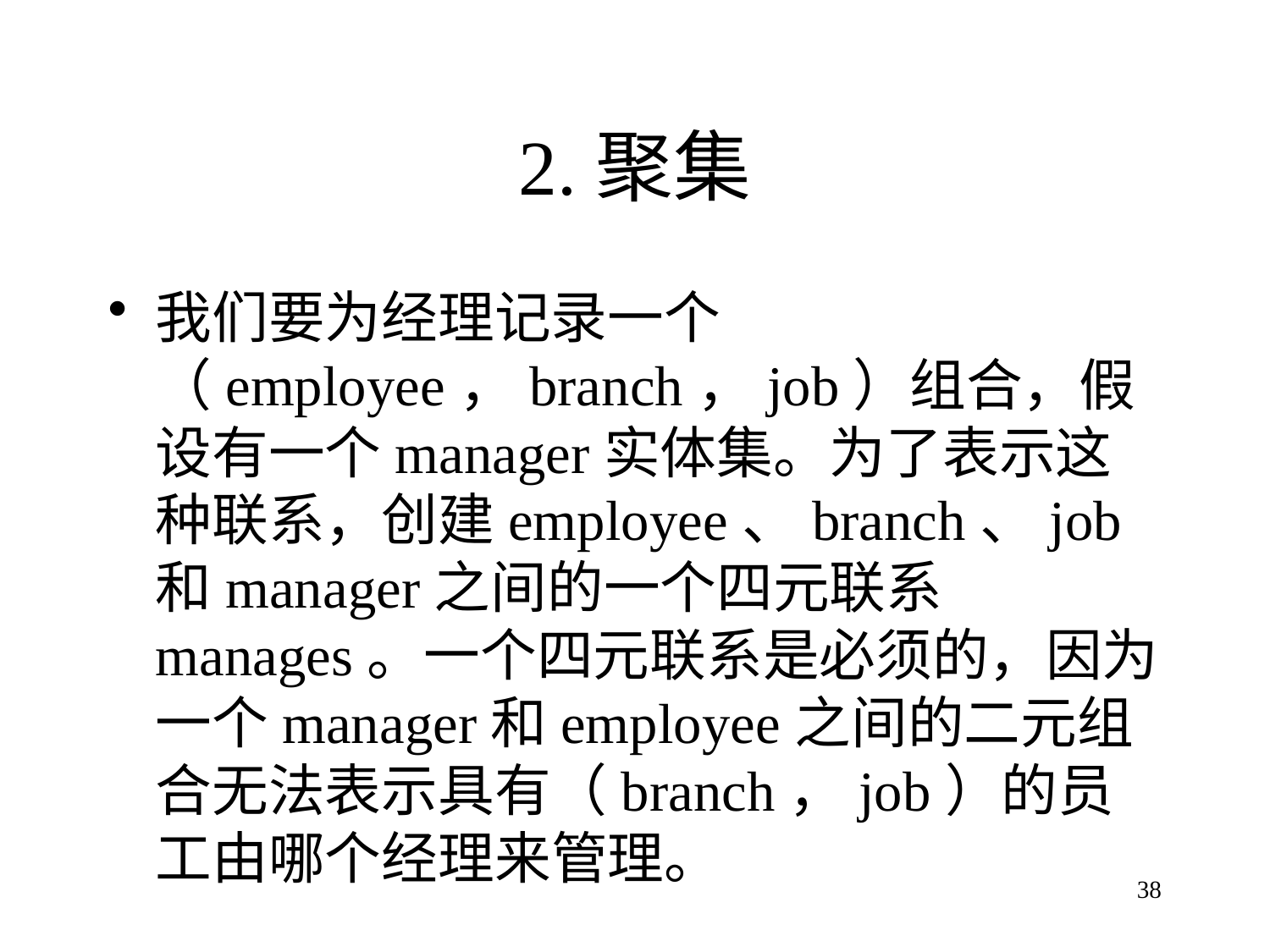

# 2.聚集
我们要为经理记录一个（employee，branch，job）组合，假设有一个manager实体集。为了表示这种联系，创建employee、branch、job和manager之间的一个四元联系manages。一个四元联系是必须的，因为一个manager和employee之间的二元组合无法表示具有（branch，job）的员工由哪个经理来管理。

38